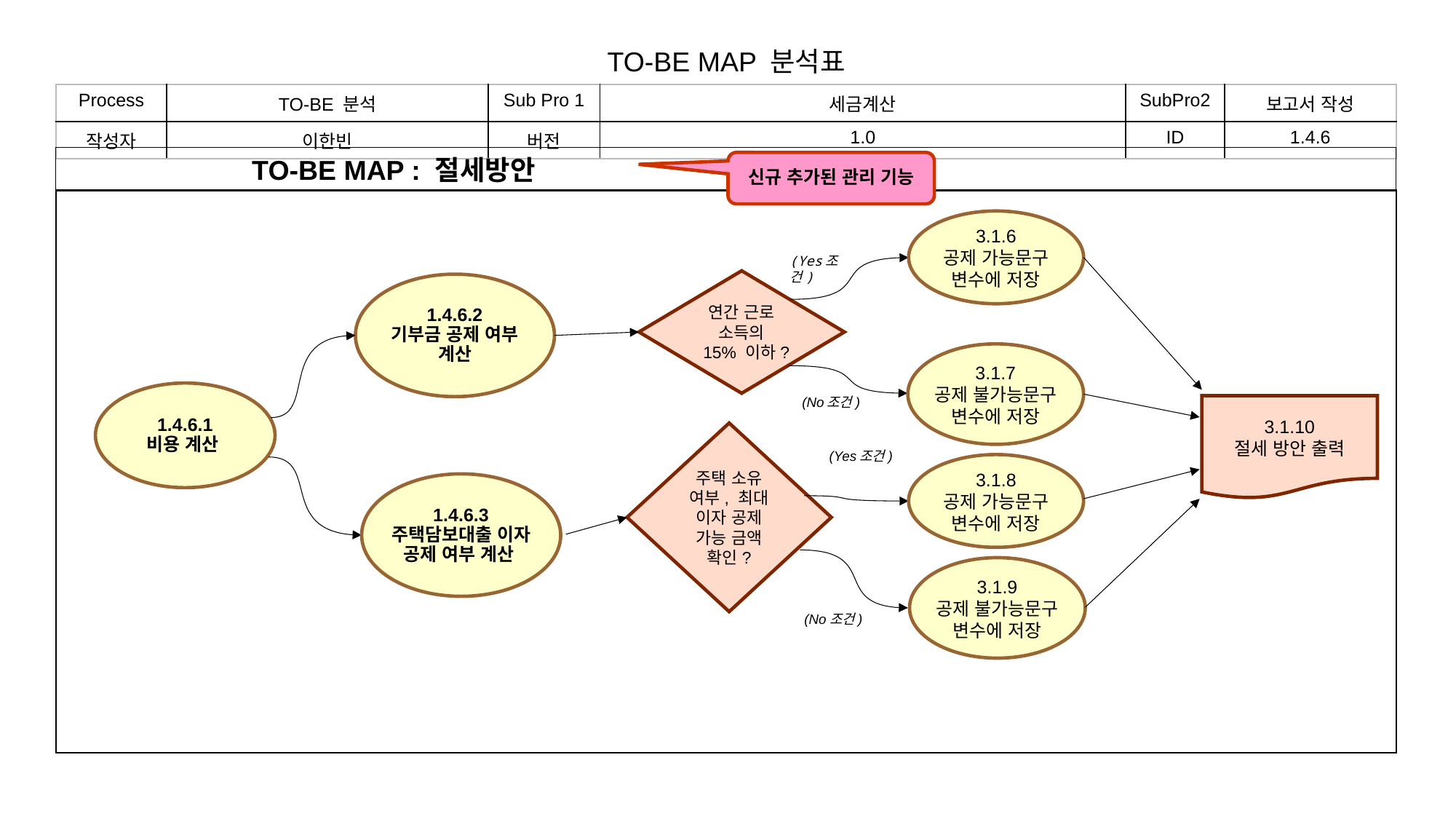

| TO-BE MAP 분석표 |
| --- |
| Process | TO-BE 분석 | Sub Pro 1 | 세금계산 | SubPro2 | 보고서 작성 |
| --- | --- | --- | --- | --- | --- |
| 작성자 | 이한빈 | 버전 | 1.0 | ID | 1.4.6 |
            TO-BE MAP : 절세방안
신규 추가된 관리 기능

3.1.6
공제 가능문구 변수에 저장
(Yes조건)
연간 근로 소득의 15% 이하?
1.4.6.2
기부금 공제 여부 계산
3.1.7
공제 불가능문구 변수에 저장
1.4.6.1
비용 계산
(No조건)
3.1.10
절세 방안 출력
주택 소유 여부, 최대 이자 공제 가능 금액 확인?
(Yes조건)
3.1.8
공제 가능문구 변수에 저장
1.4.6.3
주택담보대출 이자 공제 여부 계산
3.1.9
공제 불가능문구 변수에 저장
(No조건)